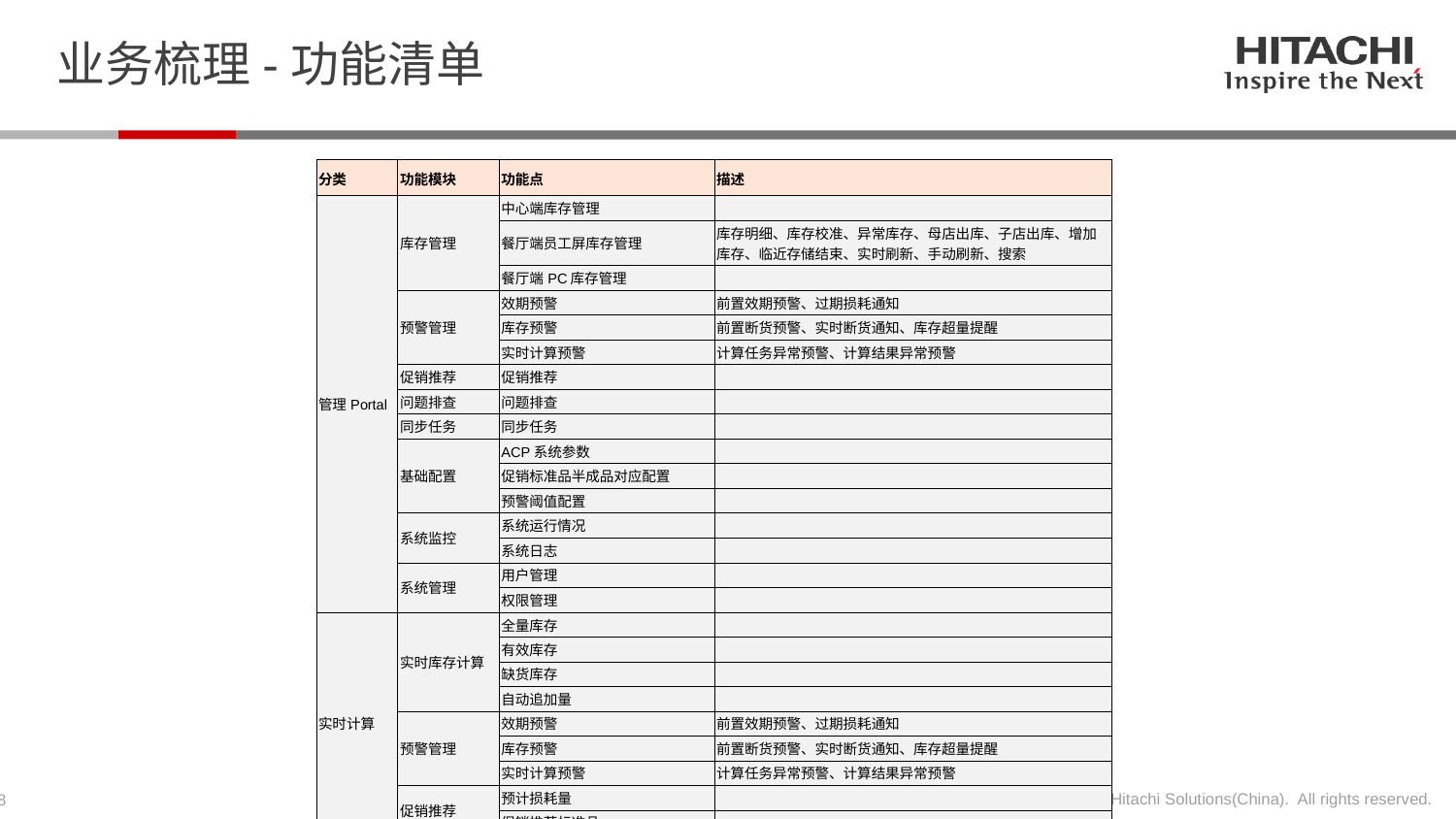

# 业务梳理-功能清单
| 分类 | 功能模块 | 功能点 | 描述 |
| --- | --- | --- | --- |
| 管理Portal | 库存管理 | 中心端库存管理 |  |
|  |  | 餐厅端员工屏库存管理 | 库存明细、库存校准、异常库存、母店出库、子店出库、增加库存、临近存储结束、实时刷新、手动刷新、搜索 |
|  |  | 餐厅端PC库存管理 |  |
|  | 预警管理 | 效期预警 | 前置效期预警、过期损耗通知 |
|  |  | 库存预警 | 前置断货预警、实时断货通知、库存超量提醒 |
|  |  | 实时计算预警 | 计算任务异常预警、计算结果异常预警 |
|  | 促销推荐 | 促销推荐 |  |
|  | 问题排查 | 问题排查 |  |
|  | 同步任务 | 同步任务 |  |
|  | 基础配置 | ACP系统参数 |  |
|  |  | 促销标准品半成品对应配置 |  |
|  |  | 预警阈值配置 |  |
|  | 系统监控 | 系统运行情况 |  |
|  |  | 系统日志 |  |
|  | 系统管理 | 用户管理 |  |
|  |  | 权限管理 |  |
| 实时计算 | 实时库存计算 | 全量库存 |  |
|  |  | 有效库存 |  |
|  |  | 缺货库存 |  |
|  |  | 自动追加量 |  |
|  | 预警管理 | 效期预警 | 前置效期预警、过期损耗通知 |
|  |  | 库存预警 | 前置断货预警、实时断货通知、库存超量提醒 |
|  |  | 实时计算预警 | 计算任务异常预警、计算结果异常预警 |
|  | 促销推荐 | 预计损耗量 |  |
|  |  | 促销推荐标准品 |  |